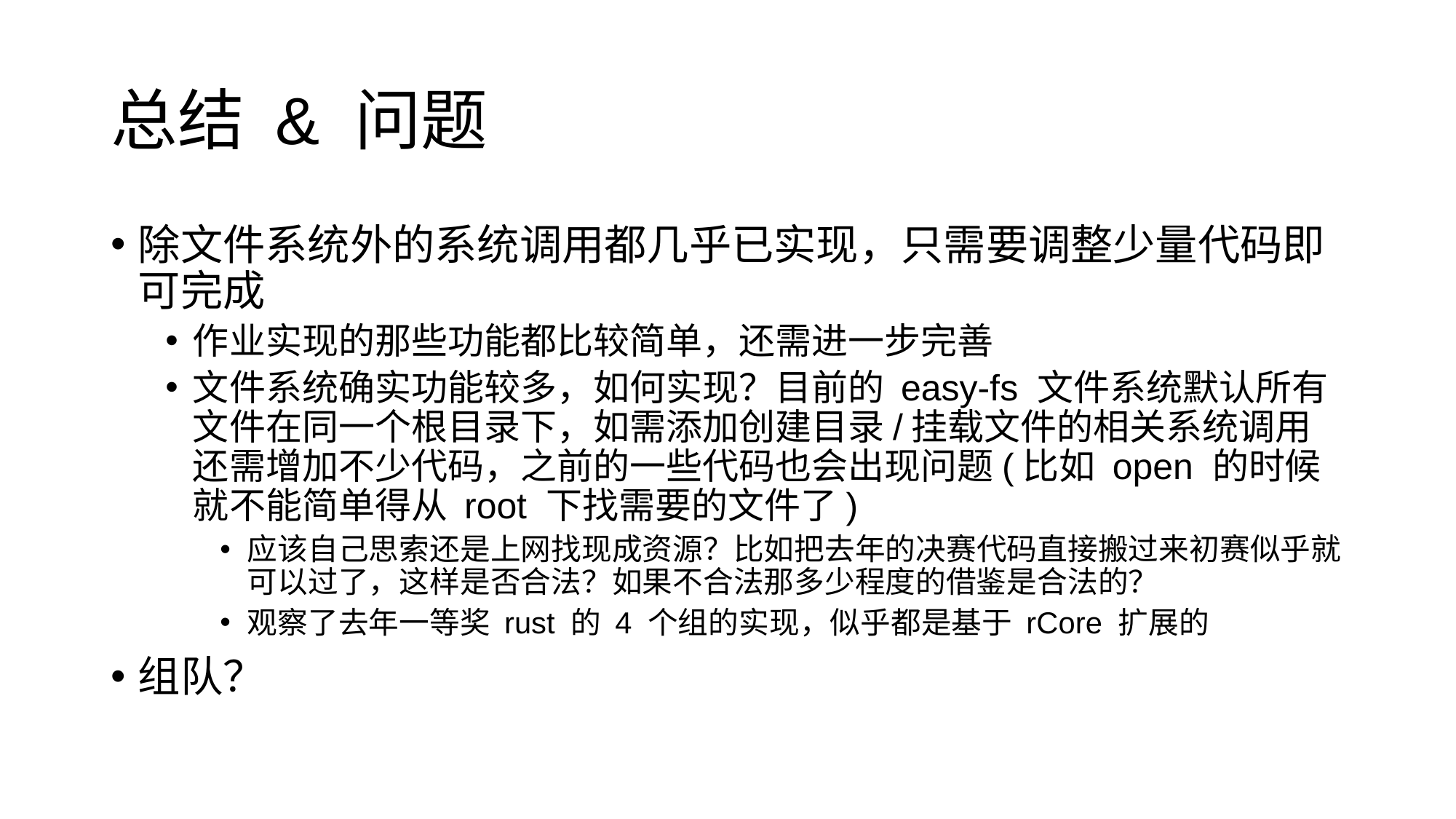

# 总结 & 问题
除文件系统外的系统调用都几乎已实现，只需要调整少量代码即可完成
作业实现的那些功能都比较简单，还需进一步完善
文件系统确实功能较多，如何实现？目前的 easy-fs 文件系统默认所有文件在同一个根目录下，如需添加创建目录/挂载文件的相关系统调用还需增加不少代码，之前的一些代码也会出现问题(比如 open 的时候就不能简单得从 root 下找需要的文件了)
应该自己思索还是上网找现成资源？比如把去年的决赛代码直接搬过来初赛似乎就可以过了，这样是否合法？如果不合法那多少程度的借鉴是合法的？
观察了去年一等奖 rust 的 4 个组的实现，似乎都是基于 rCore 扩展的
组队？